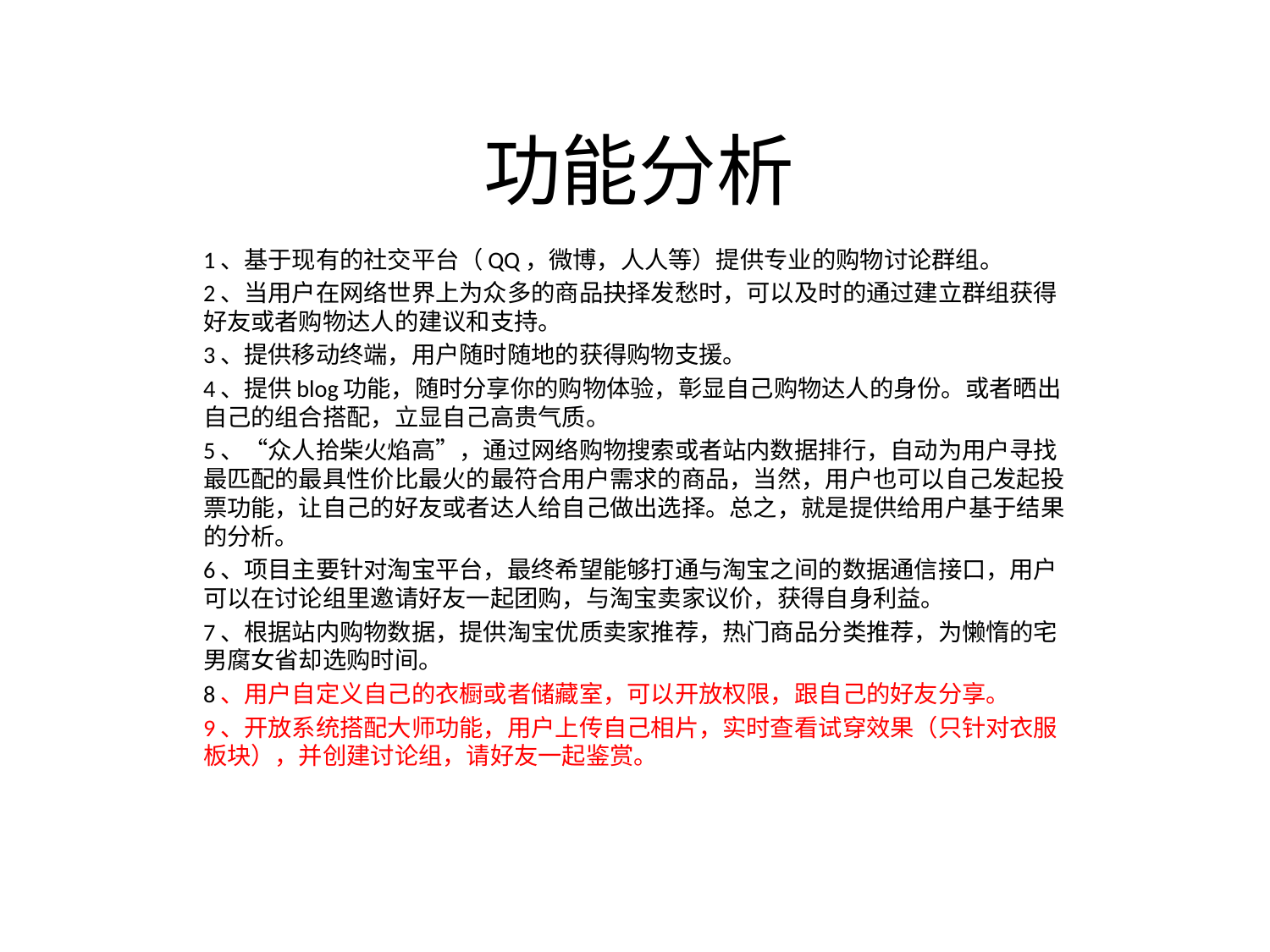

# 功能分析
1、基于现有的社交平台（QQ，微博，人人等）提供专业的购物讨论群组。
2、当用户在网络世界上为众多的商品抉择发愁时，可以及时的通过建立群组获得好友或者购物达人的建议和支持。
3、提供移动终端，用户随时随地的获得购物支援。
4、提供blog功能，随时分享你的购物体验，彰显自己购物达人的身份。或者晒出自己的组合搭配，立显自己高贵气质。
5、“众人拾柴火焰高”，通过网络购物搜索或者站内数据排行，自动为用户寻找最匹配的最具性价比最火的最符合用户需求的商品，当然，用户也可以自己发起投票功能，让自己的好友或者达人给自己做出选择。总之，就是提供给用户基于结果的分析。
6、项目主要针对淘宝平台，最终希望能够打通与淘宝之间的数据通信接口，用户可以在讨论组里邀请好友一起团购，与淘宝卖家议价，获得自身利益。
7、根据站内购物数据，提供淘宝优质卖家推荐，热门商品分类推荐，为懒惰的宅男腐女省却选购时间。
8、用户自定义自己的衣橱或者储藏室，可以开放权限，跟自己的好友分享。
9、开放系统搭配大师功能，用户上传自己相片，实时查看试穿效果（只针对衣服板块），并创建讨论组，请好友一起鉴赏。